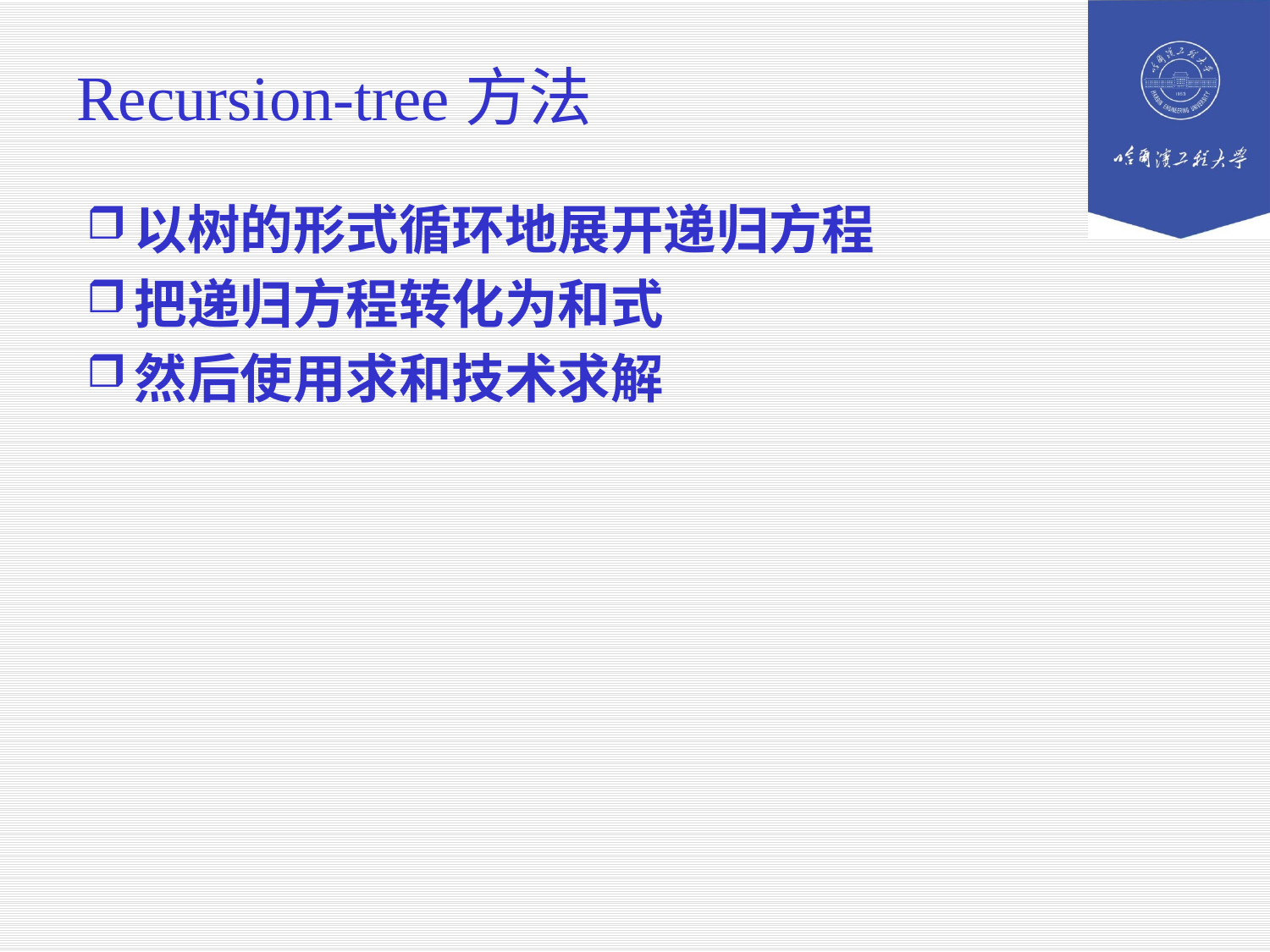

# Recursion-tree方法
以树的形式循环地展开递归方程
把递归方程转化为和式
然后使用求和技术求解